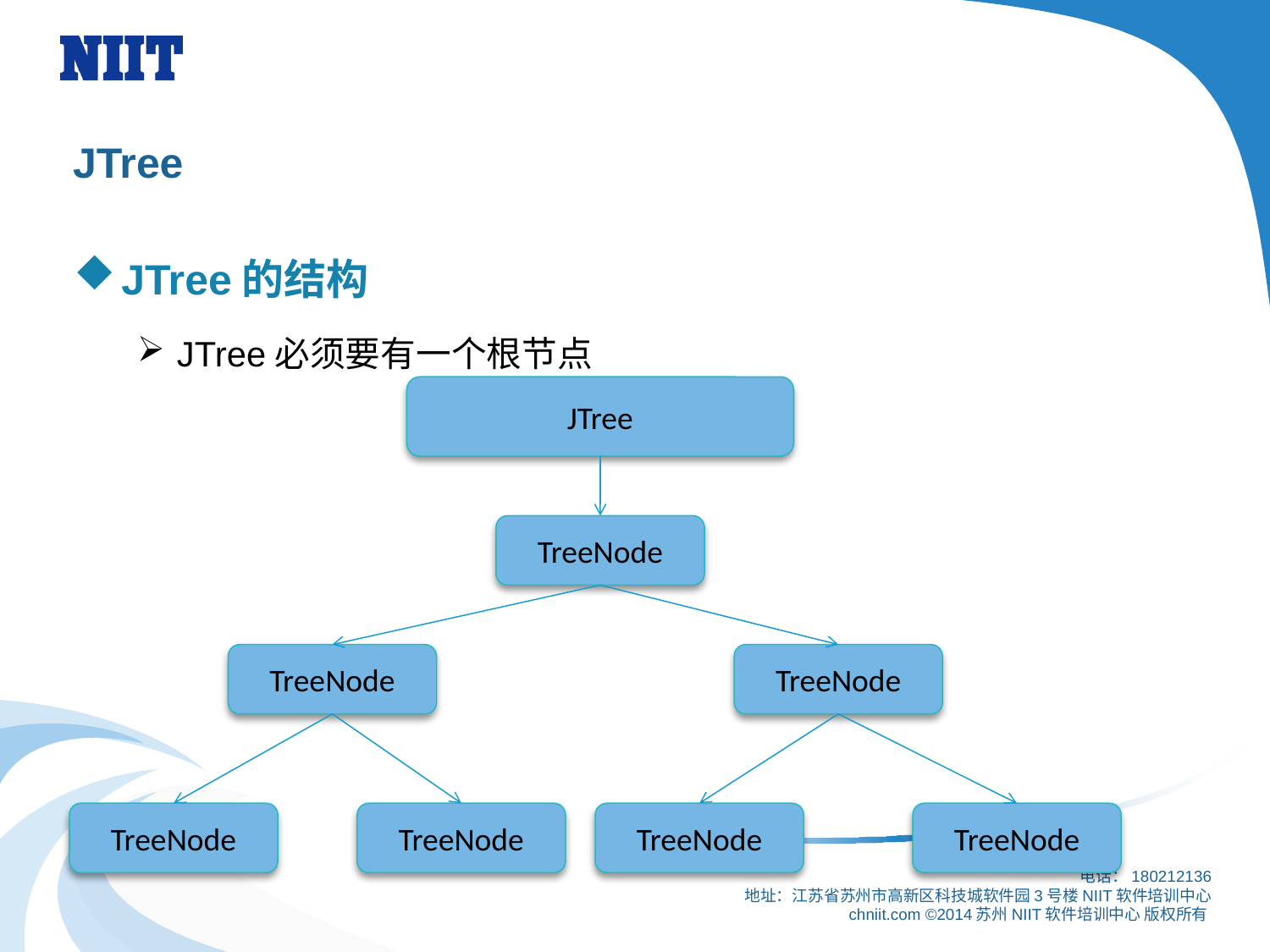

# JTree
JTree的结构
JTree必须要有一个根节点
JTree
TreeNode
TreeNode
TreeNode
TreeNode
TreeNode
TreeNode
TreeNode